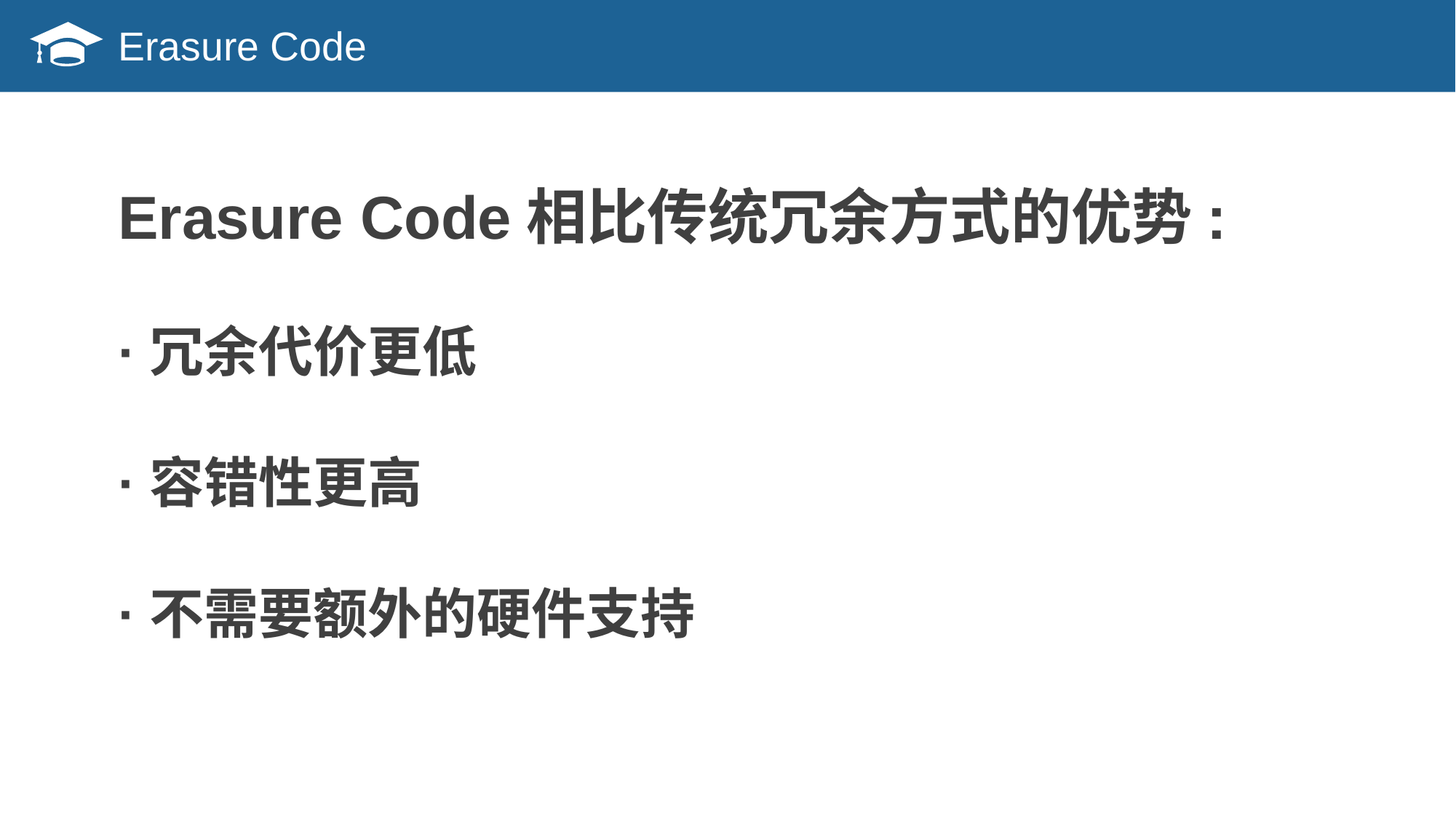

Erasure Code

Erasure Code相比传统冗余方式的优势:

·冗余代价更低

·容错性更高

·不需要额外的硬件支持